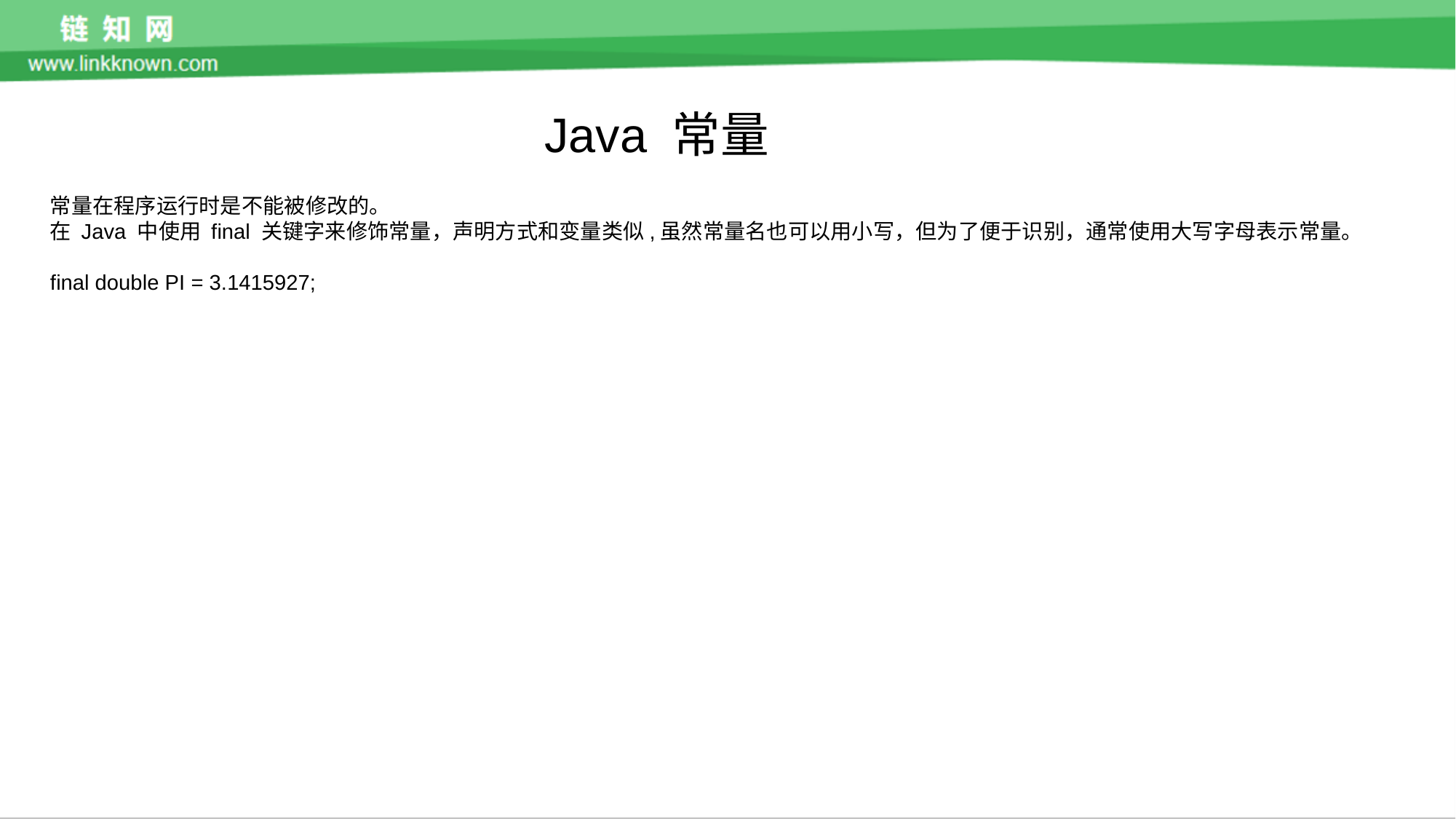

Java 常量
常量在程序运行时是不能被修改的。
在 Java 中使用 final 关键字来修饰常量，声明方式和变量类似,虽然常量名也可以用小写，但为了便于识别，通常使用大写字母表示常量。

final double PI = 3.1415927;